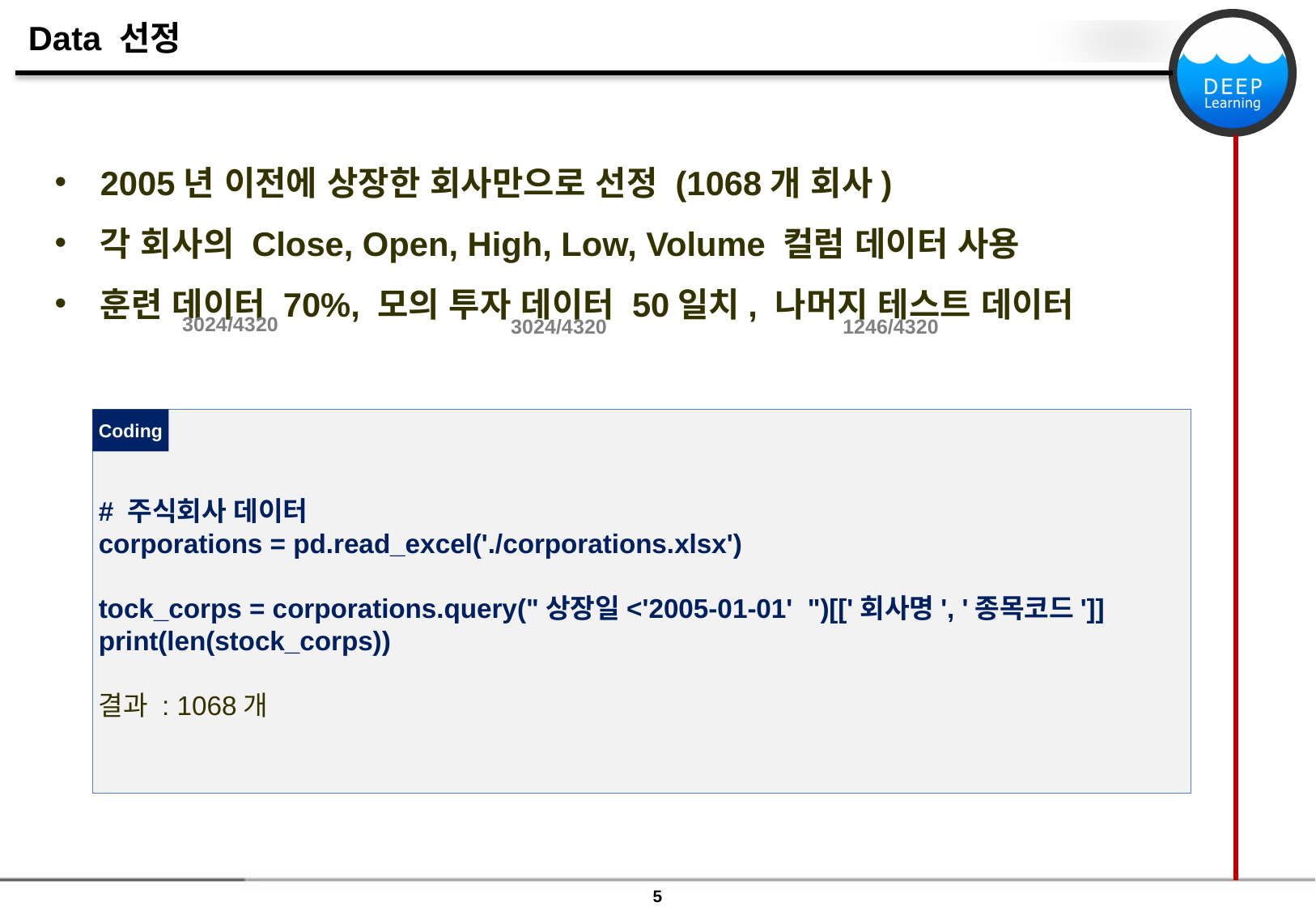

# Data 선정
2005년 이전에 상장한 회사만으로 선정 (1068개 회사)
각 회사의 Close, Open, High, Low, Volume 컬럼 데이터 사용
훈련 데이터 70%, 모의 투자 데이터 50일치, 나머지 테스트 데이터

3024/4320
3024/4320
1246/4320
Coding

# 주식회사 데이터
corporations = pd.read_excel('./corporations.xlsx')

tock_corps = corporations.query("상장일<'2005-01-01'  ")[['회사명', '종목코드']]
print(len(stock_corps))

결과 : 1068개